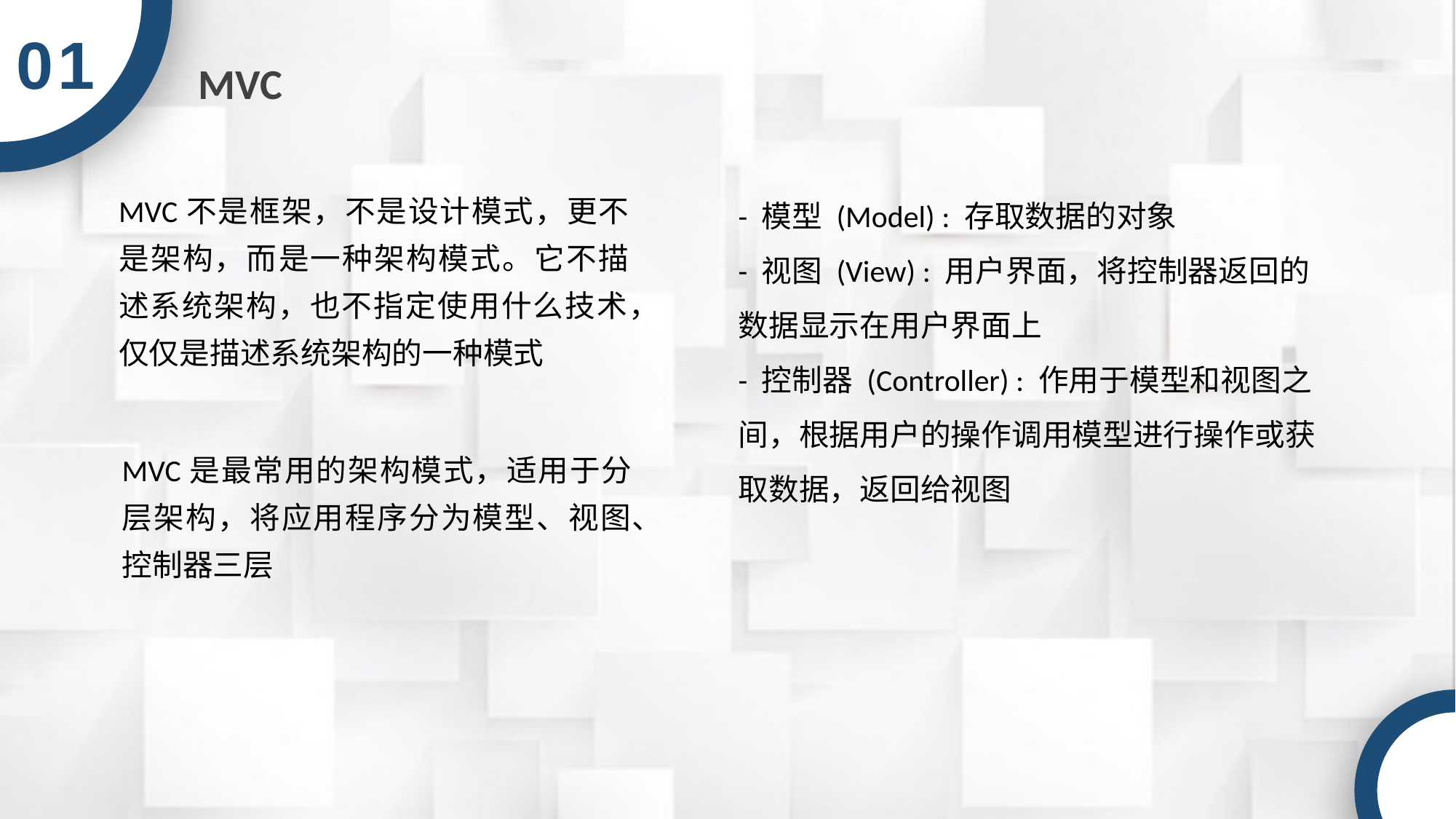

01
MVC
- 模型 (Model) : 存取数据的对象
- 视图 (View) : 用户界面，将控制器返回的数据显示在用户界面上
- 控制器 (Controller) : 作用于模型和视图之间，根据用户的操作调用模型进行操作或获取数据，返回给视图
MVC不是框架，不是设计模式，更不是架构，而是一种架构模式。它不描述系统架构，也不指定使用什么技术，仅仅是描述系统架构的一种模式
MVC是最常用的架构模式，适用于分层架构，将应用程序分为模型、视图、控制器三层